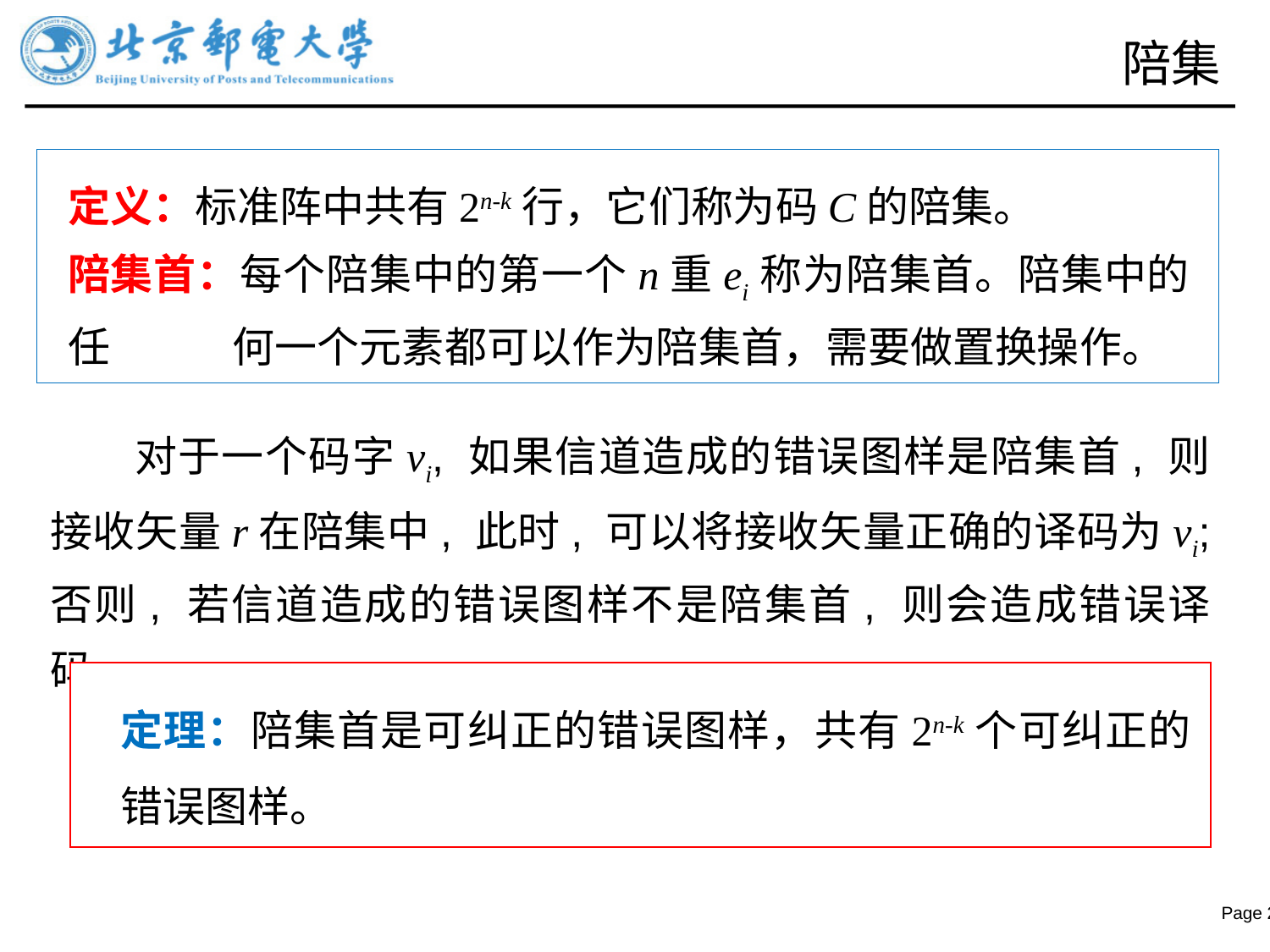

# 陪集

定义：标准阵中共有2n-k行，它们称为码C的陪集。
陪集首：每个陪集中的第一个n重ei称为陪集首。陪集中的任	    何一个元素都可以作为陪集首，需要做置换操作。
对于一个码字vi, 如果信道造成的错误图样是陪集首, 则接收矢量r在陪集中, 此时, 可以将接收矢量正确的译码为vi; 否则, 若信道造成的错误图样不是陪集首, 则会造成错误译码。

定理：陪集首是可纠正的错误图样，共有2n-k个可纠正的错误图样。